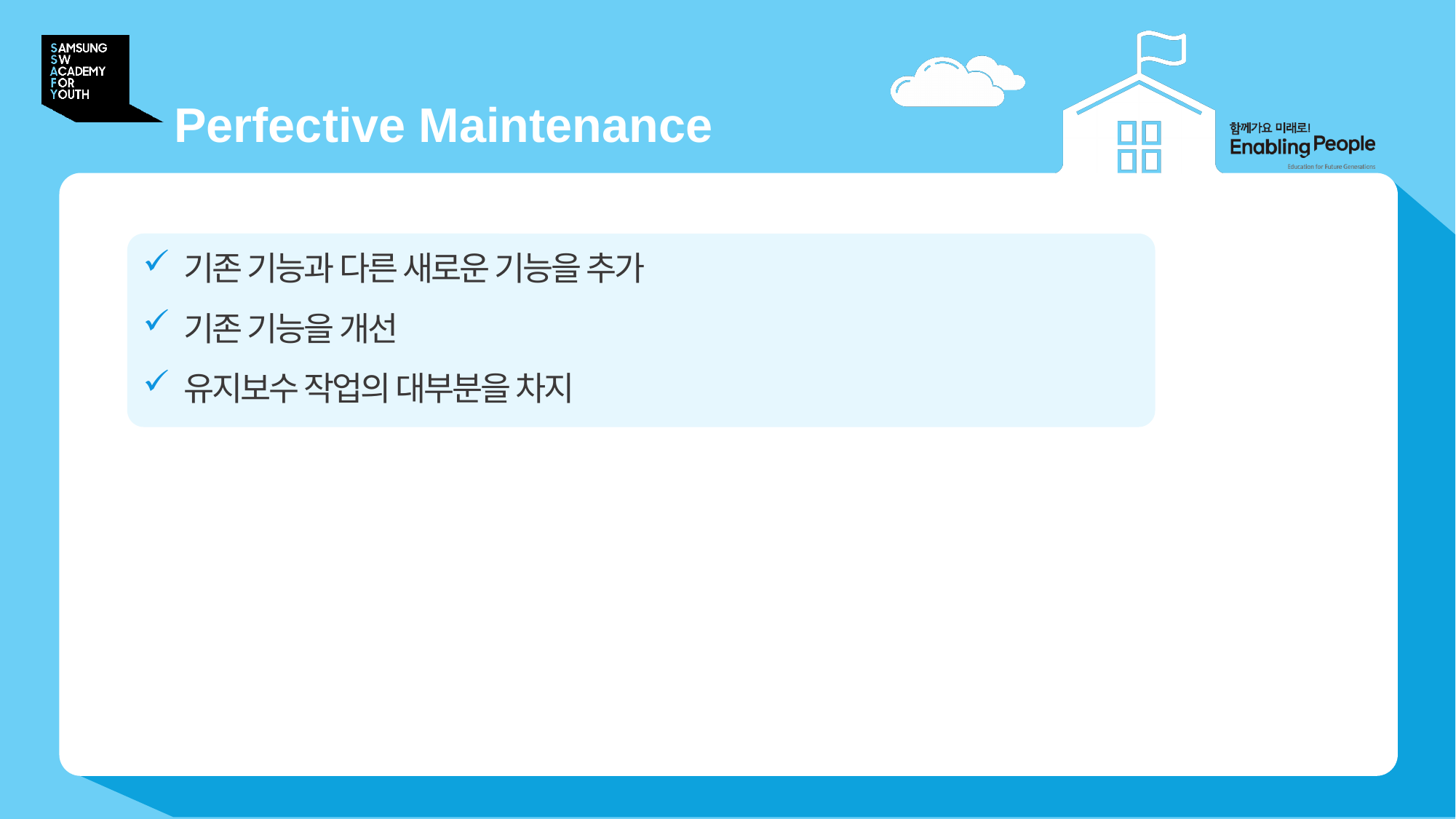

# Perfective Maintenance

기존 기능과 다른 새로운 기능을 추가
기존 기능을 개선
유지보수 작업의 대부분을 차지